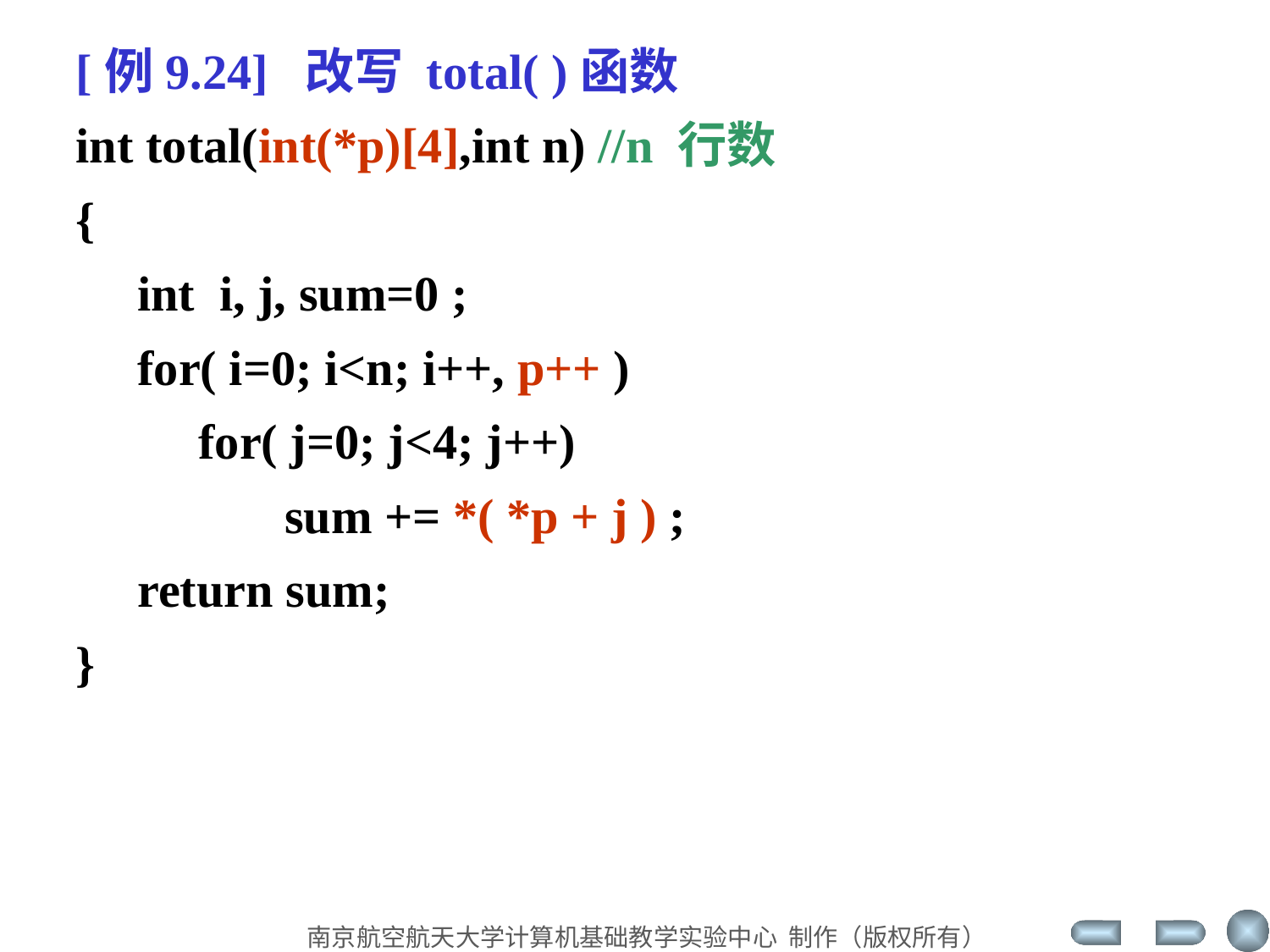

[例9.24]  改写 total( )函数
int total(int(*p)[4],int n) //n 行数
{
     int  i, j, sum=0 ;
     for( i=0; i<n; i++, p++ )
          for( j=0; j<4; j++)
                 sum += *( *p + j ) ;
     return sum;
}